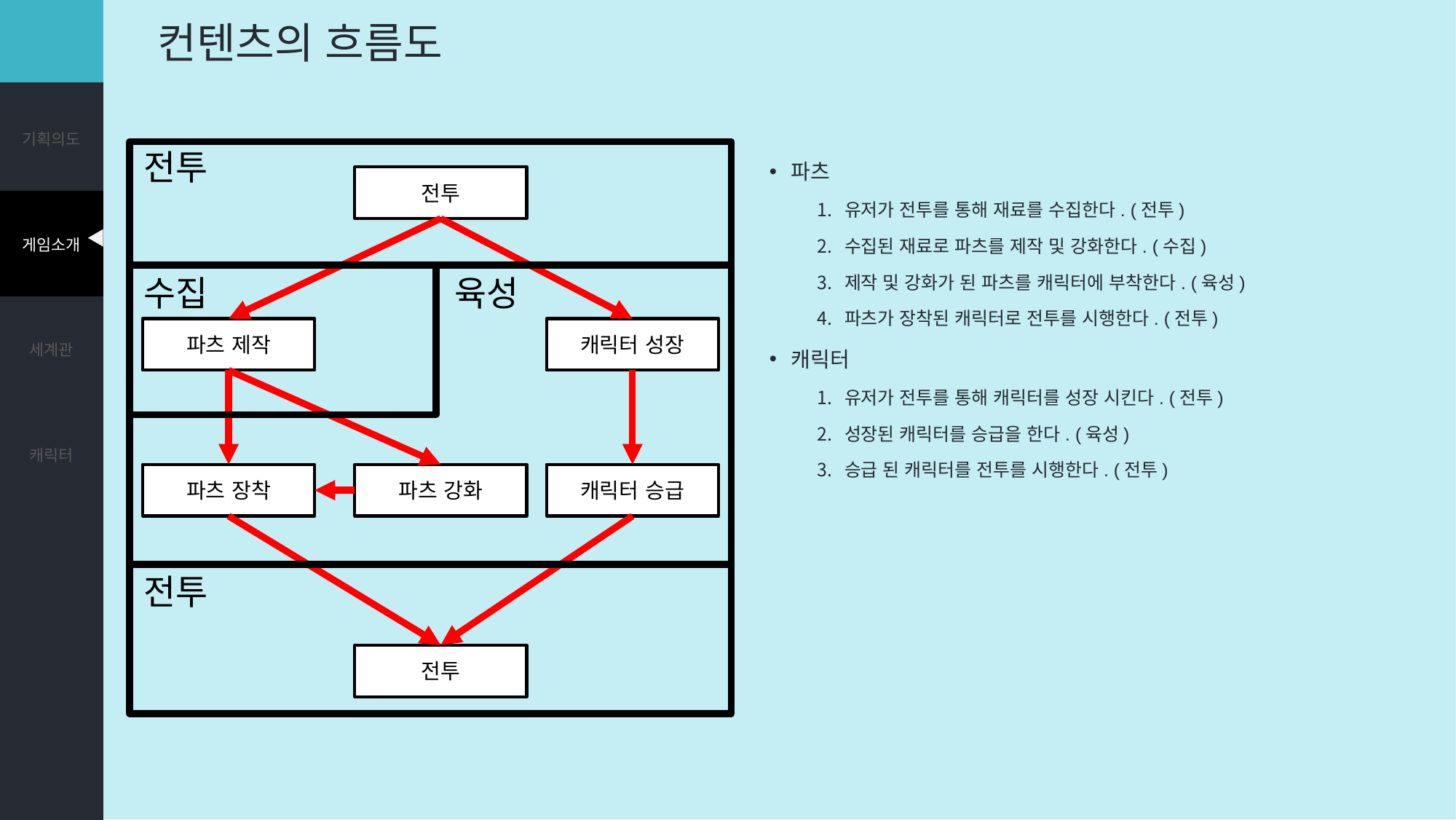

# 컨텐츠의 흐름도
전투

전투

파츠 제작
캐릭터 성장
파츠 장착
파츠 강화
캐릭터 승급

전투
수집
육성
전투
파츠
유저가 전투를 통해 재료를 수집한다. (전투)
수집된 재료로 파츠를 제작 및 강화한다. (수집)
제작 및 강화가 된 파츠를 캐릭터에 부착한다. (육성)
파츠가 장착된 캐릭터로 전투를 시행한다. (전투)
캐릭터
유저가 전투를 통해 캐릭터를 성장 시킨다. (전투)
성장된 캐릭터를 승급을 한다. (육성)
승급 된 캐릭터를 전투를 시행한다. (전투)